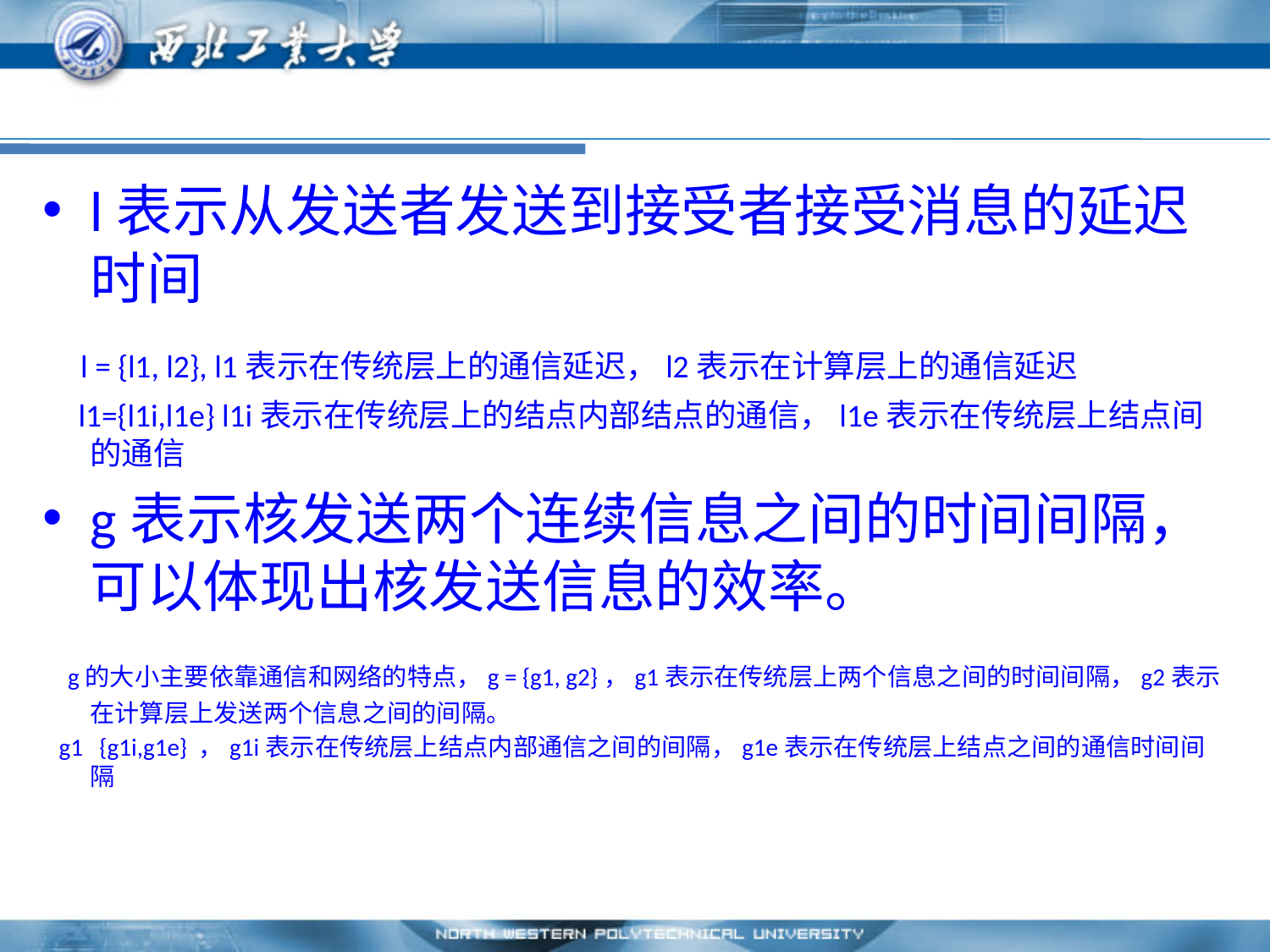

#
l表示从发送者发送到接受者接受消息的延迟时间
   l = {l1, l2}, l1表示在传统层上的通信延迟，l2表示在计算层上的通信延迟
     l1={l1i,l1e} l1i表示在传统层上的结点内部结点的通信，l1e表示在传统层上结点间的通信
g表示核发送两个连续信息之间的时间间隔，可以体现出核发送信息的效率。
  g的大小主要依靠通信和网络的特点，g = {g1, g2}，g1表示在传统层上两个信息之间的时间间隔，g2表示在计算层上发送两个信息之间的间隔。
   g1   {g1i,g1e} ，g1i表示在传统层上结点内部通信之间的间隔，g1e表示在传统层上结点之间的通信时间间隔